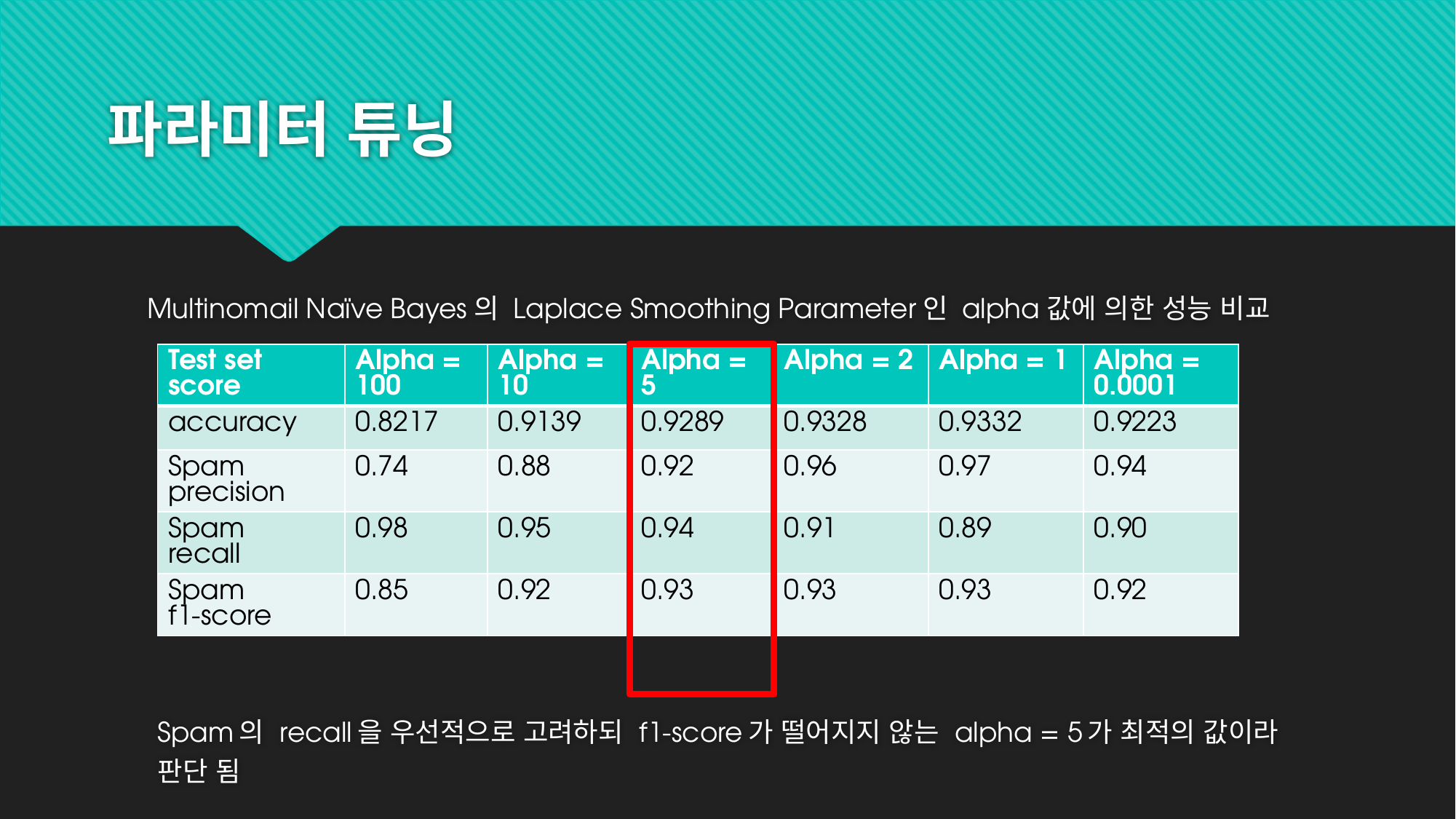

# 파라미터 튜닝
Multinomail Naïve Bayes의 Laplace Smoothing Parameter인 alpha값에 의한 성능 비교
| Test set score | Alpha = 100 | Alpha = 10 | Alpha = 5 | Alpha = 2 | Alpha = 1 | Alpha = 0.0001 |
| --- | --- | --- | --- | --- | --- | --- |
| accuracy | 0.8217 | 0.9139 | 0.9289 | 0.9328 | 0.9332 | 0.9223 |
| Spam precision | 0.74 | 0.88 | 0.92 | 0.96 | 0.97 | 0.94 |
| Spam recall | 0.98 | 0.95 | 0.94 | 0.91 | 0.89 | 0.90 |
| Spam f1-score | 0.85 | 0.92 | 0.93 | 0.93 | 0.93 | 0.92 |

Spam의 recall을 우선적으로 고려하되 f1-score가 떨어지지 않는 alpha = 5가 최적의 값이라 판단 됨